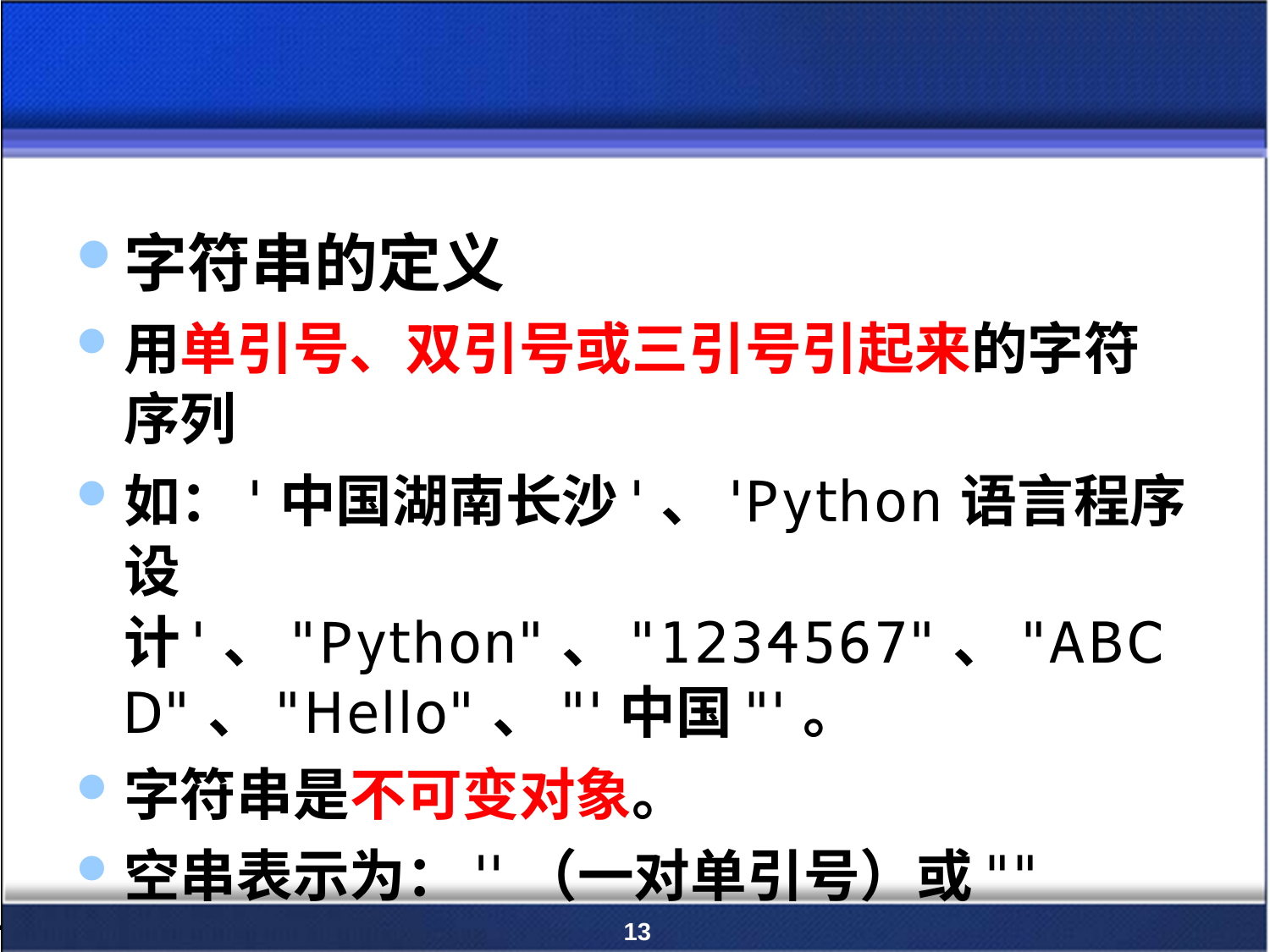

#
字符串的定义
用单引号、双引号或三引号引起来的字符序列
如：'中国湖南长沙'、'Python语言程序设计'、"Python"、"1234567"、"ABCD"、"Hello"、"'中国"'。
字符串是不可变对象。
空串表示为：''（一对单引号）或""

13